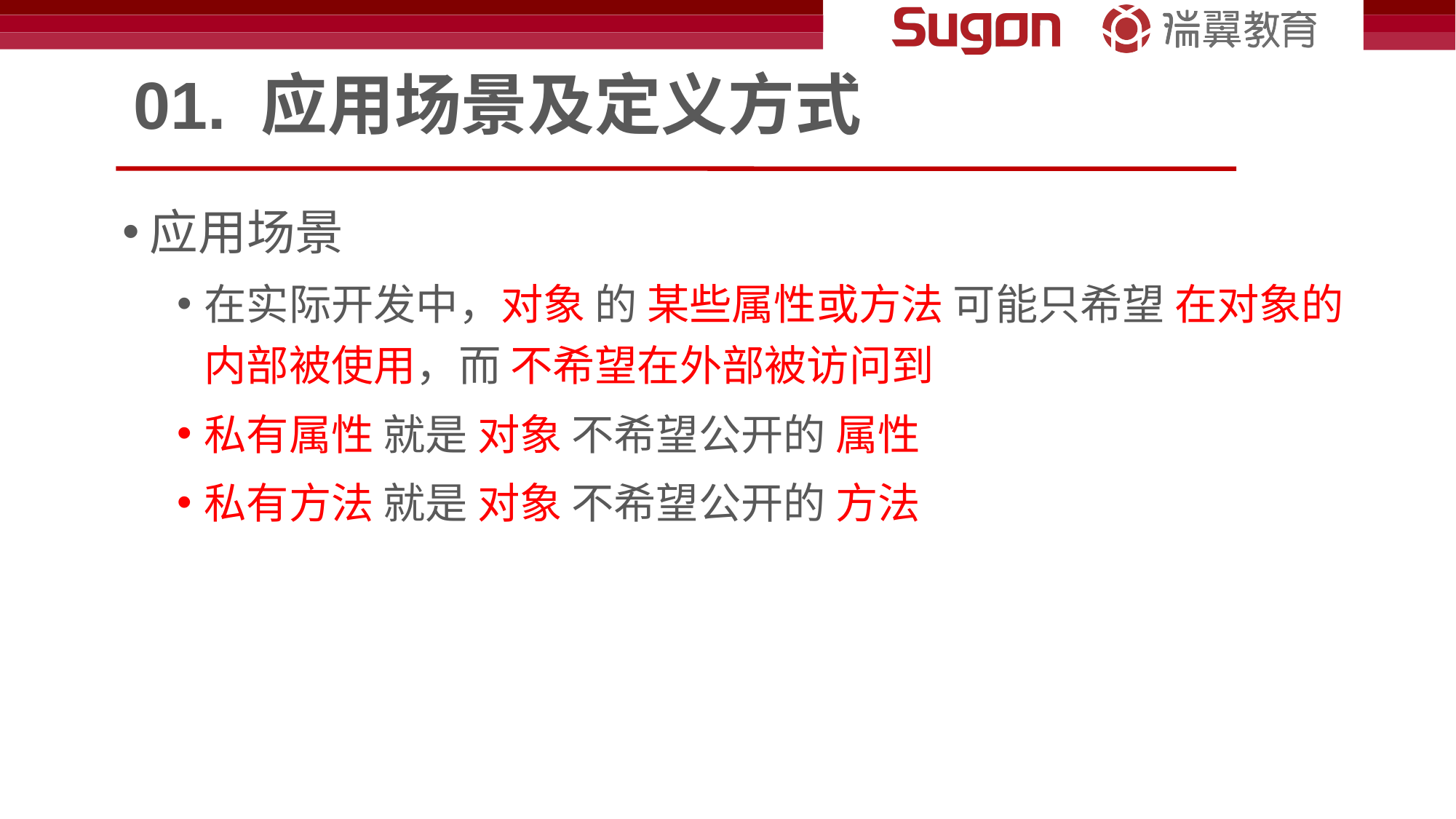

# 01. 应用场景及定义方式
应用场景
在实际开发中，对象 的 某些属性或方法 可能只希望 在对象的内部被使用，而 不希望在外部被访问到
私有属性 就是 对象 不希望公开的 属性
私有方法 就是 对象 不希望公开的 方法